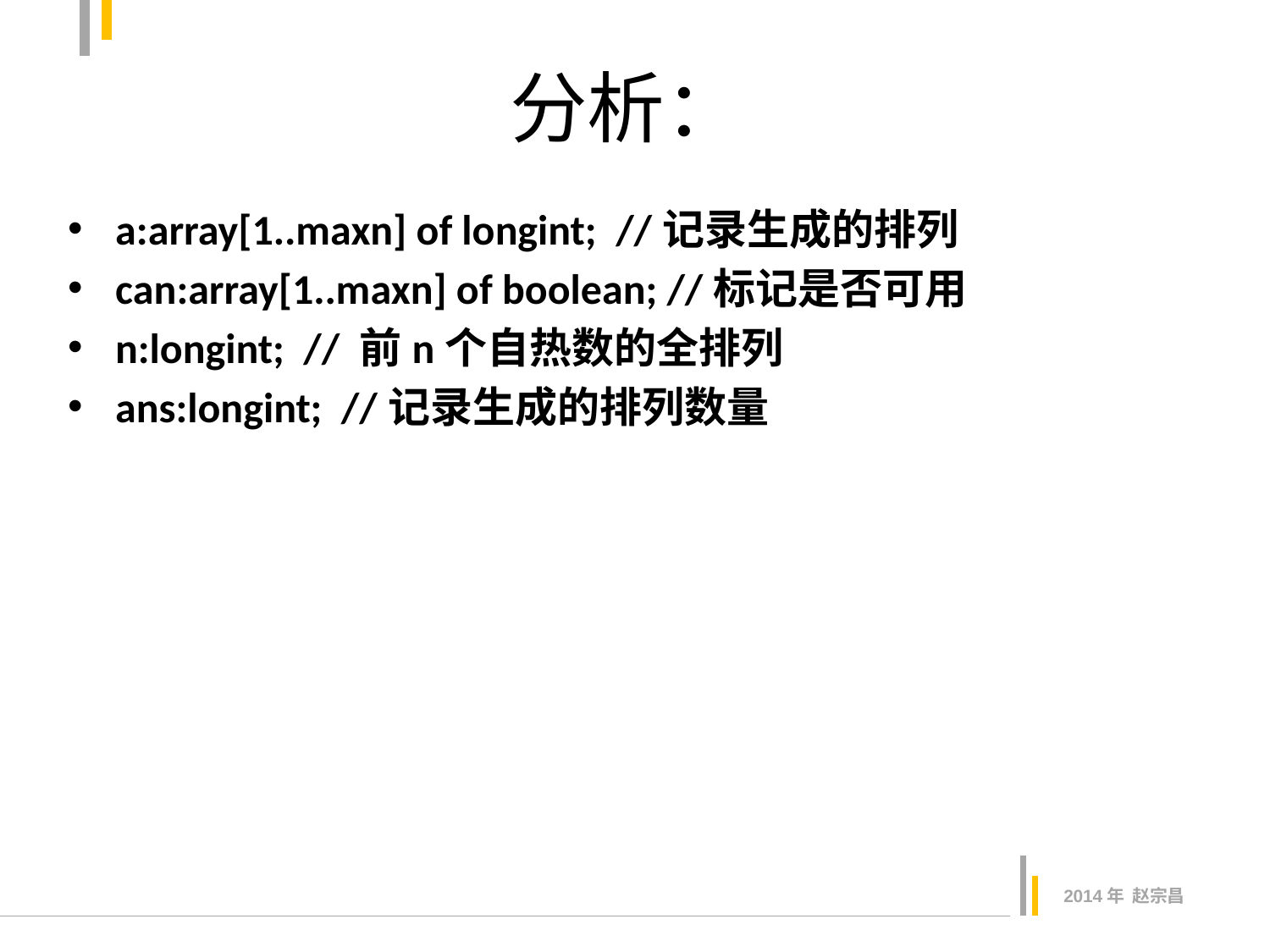

# 分析：
a:array[1..maxn] of longint;  //记录生成的排列
can:array[1..maxn] of boolean; //标记是否可用
n:longint;  // 前n个自热数的全排列
ans:longint;  //记录生成的排列数量